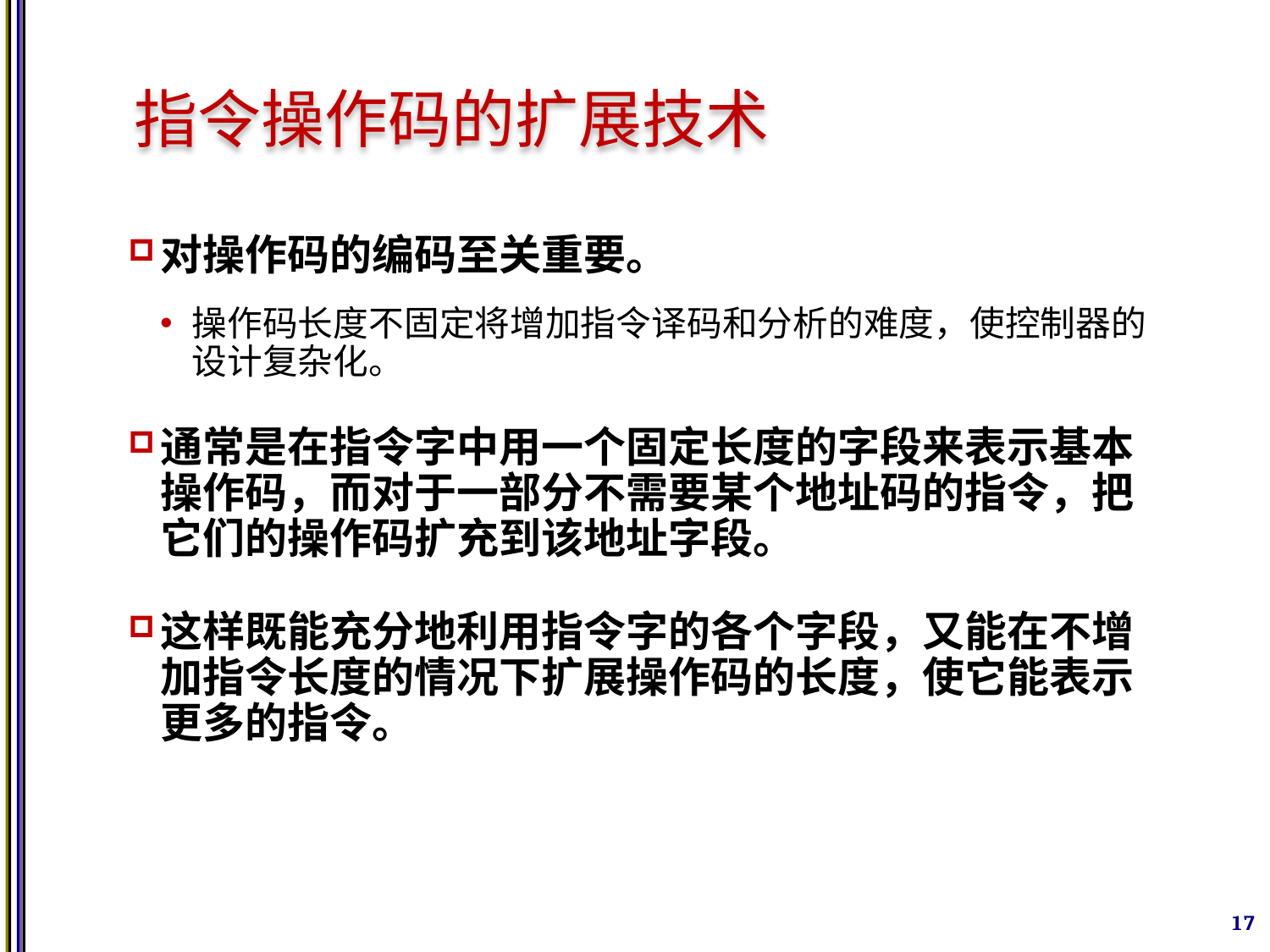

# 指令操作码的扩展技术
对操作码的编码至关重要。
操作码长度不固定将增加指令译码和分析的难度，使控制器的设计复杂化。
通常是在指令字中用一个固定长度的字段来表示基本操作码，而对于一部分不需要某个地址码的指令，把它们的操作码扩充到该地址字段。
这样既能充分地利用指令字的各个字段，又能在不增加指令长度的情况下扩展操作码的长度，使它能表示更多的指令。
17